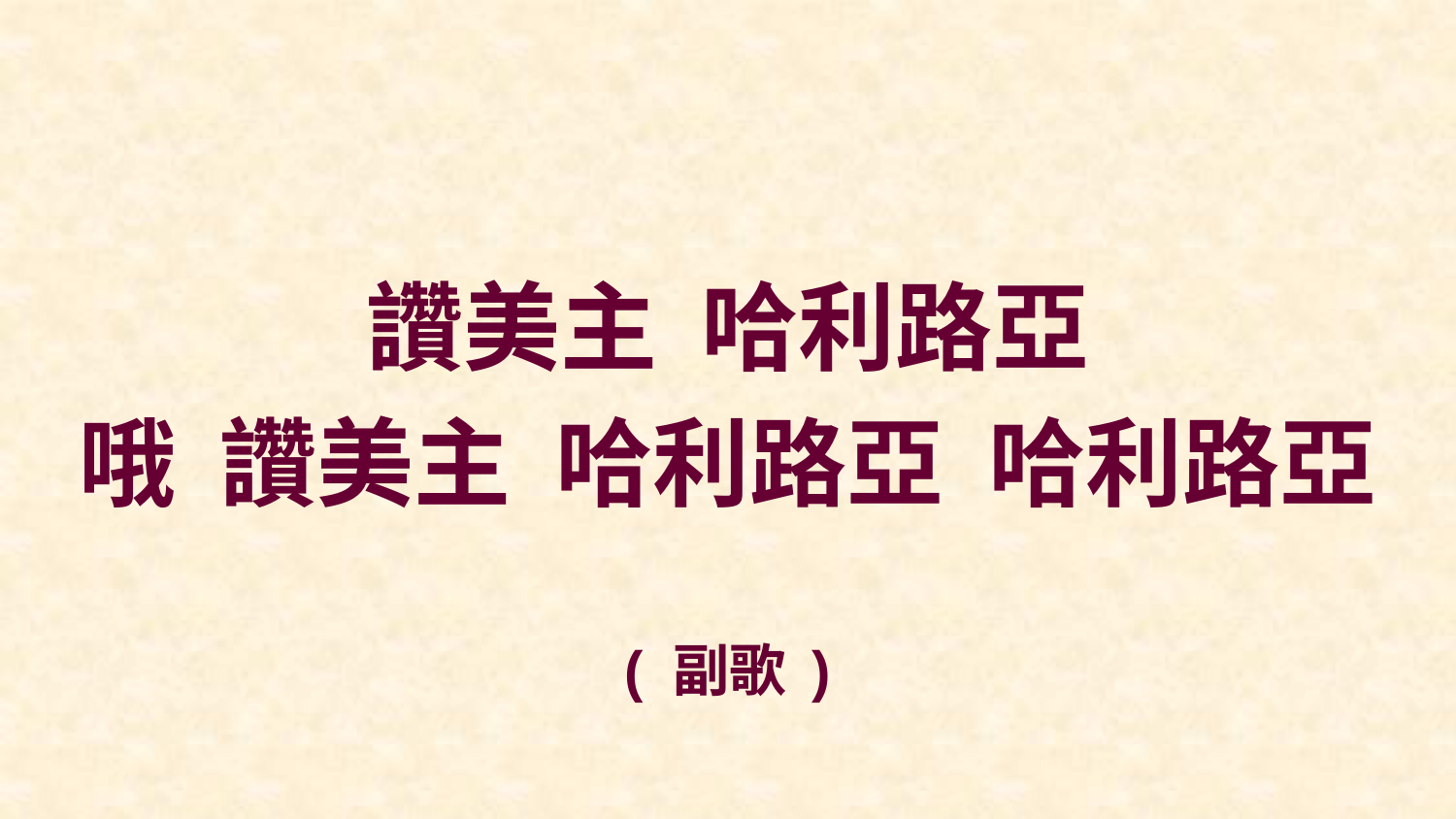

讚美主  哈利路亞
哦  讚美主  哈利路亞  哈利路亞
( 副歌 )